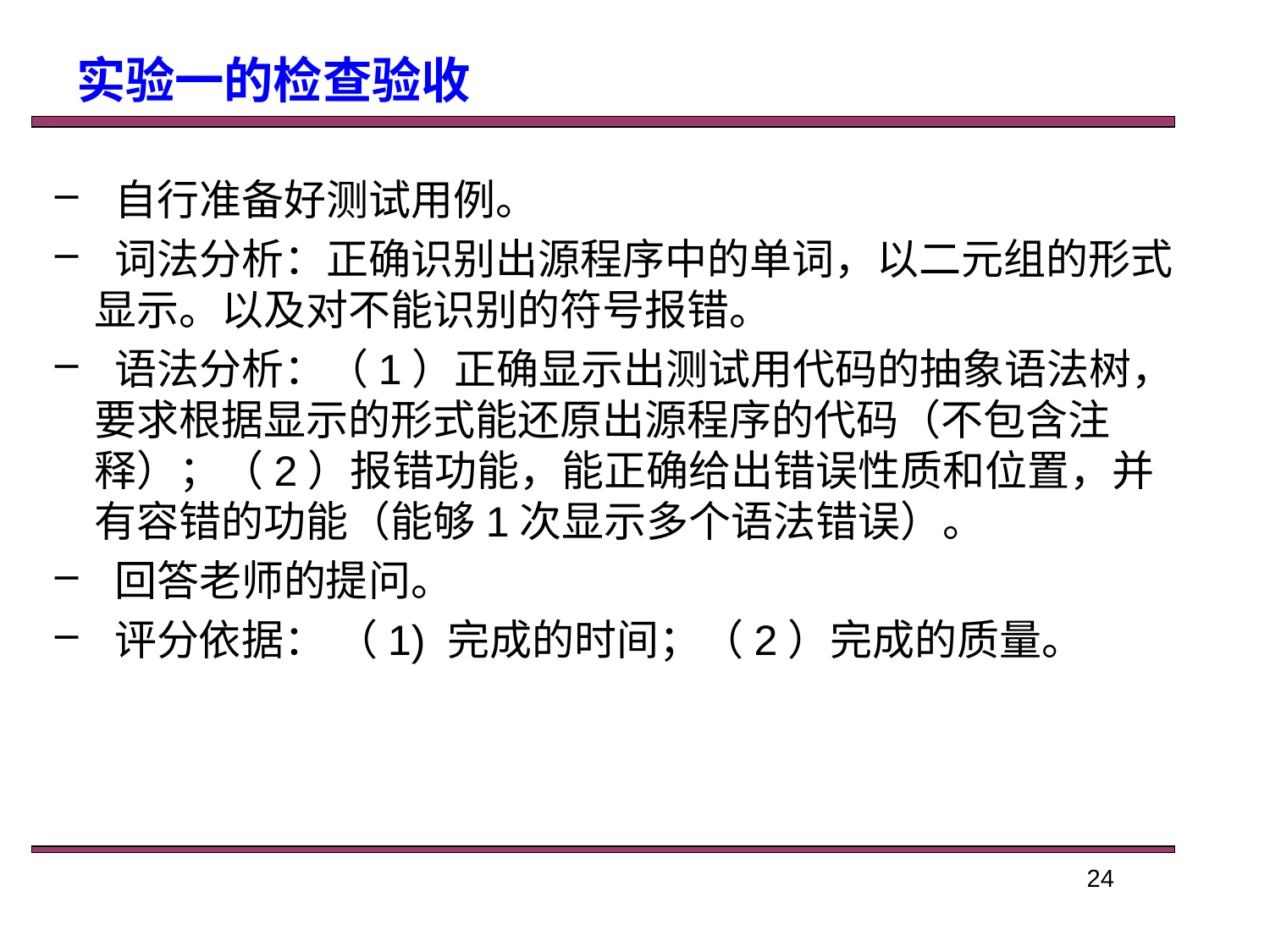

实验一的检查验收
 自行准备好测试用例。
 词法分析：正确识别出源程序中的单词，以二元组的形式显示。以及对不能识别的符号报错。
 语法分析：（1）正确显示出测试用代码的抽象语法树，要求根据显示的形式能还原出源程序的代码（不包含注释）；（2）报错功能，能正确给出错误性质和位置，并有容错的功能（能够1次显示多个语法错误）。
 回答老师的提问。
 评分依据： （1) 完成的时间；（2）完成的质量。
24